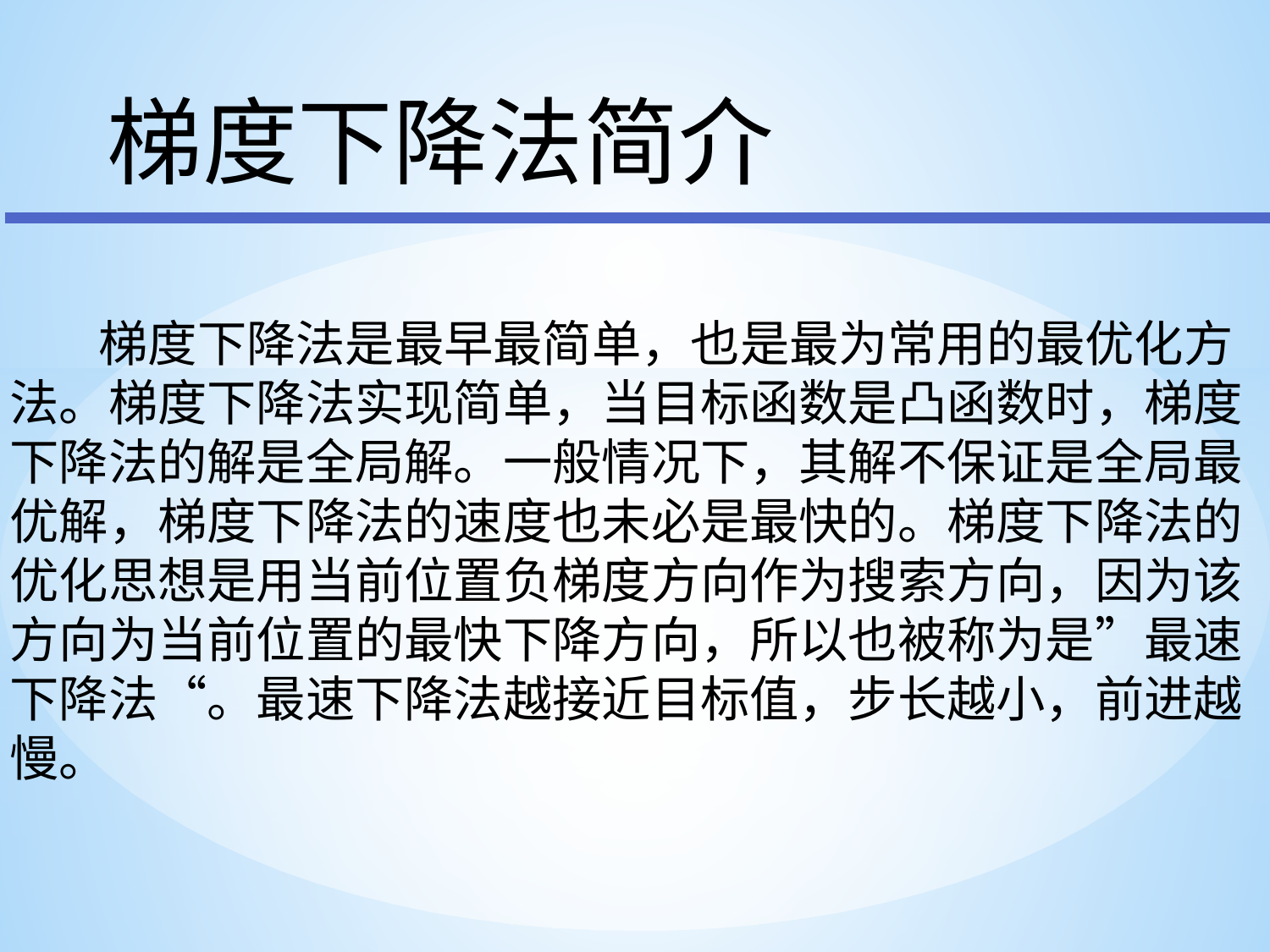

梯度下降法简介
       梯度下降法是最早最简单，也是最为常用的最优化方法。梯度下降法实现简单，当目标函数是凸函数时，梯度下降法的解是全局解。一般情况下，其解不保证是全局最优解，梯度下降法的速度也未必是最快的。梯度下降法的优化思想是用当前位置负梯度方向作为搜索方向，因为该方向为当前位置的最快下降方向，所以也被称为是”最速下降法“。最速下降法越接近目标值，步长越小，前进越慢。